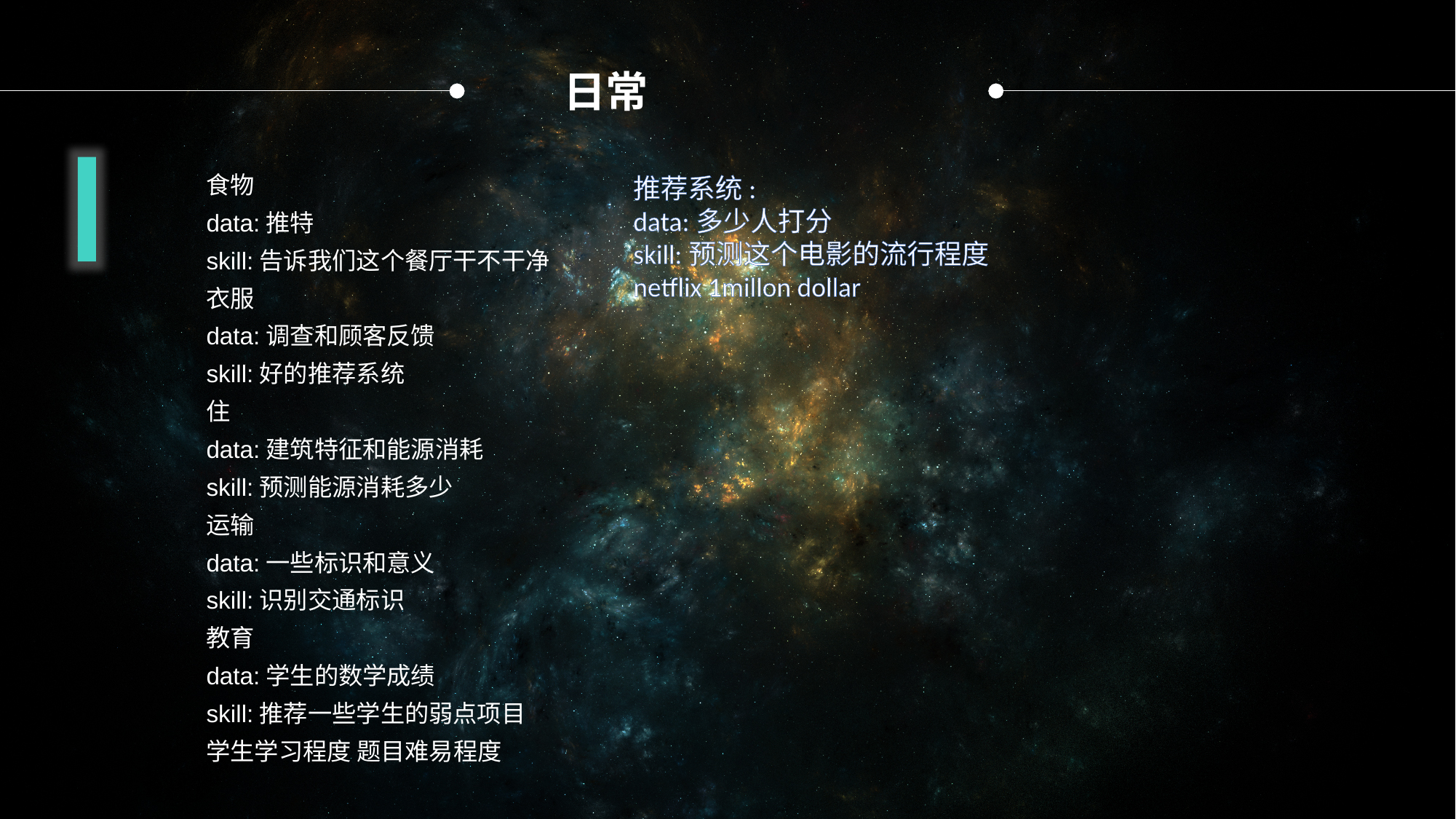

日常

食物
data:推特
skill:告诉我们这个餐厅干不干净
衣服
data:调查和顾客反馈
skill:好的推荐系统
住
data:建筑特征和能源消耗
skill:预测能源消耗多少
运输
data:一些标识和意义
skill:识别交通标识
教育
data:学生的数学成绩
skill:推荐一些学生的弱点项目
学生学习程度 题目难易程度

推荐系统:
data:多少人打分
skill:预测这个电影的流行程度
netflix 1millon dollar